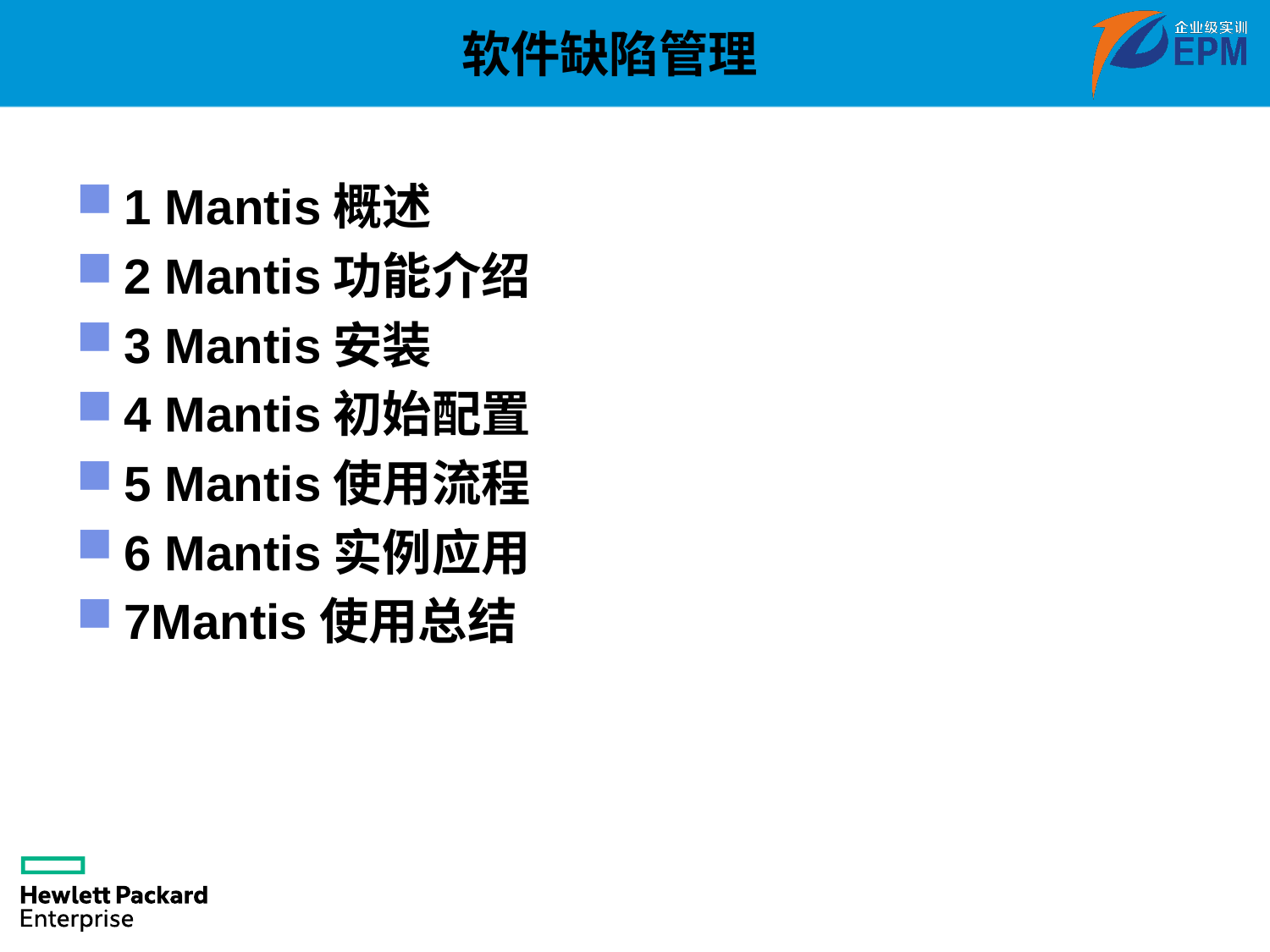

# 软件缺陷管理
1 Mantis概述
2 Mantis功能介绍
3 Mantis安装
4 Mantis初始配置
5 Mantis使用流程
6 Mantis实例应用
7Mantis使用总结